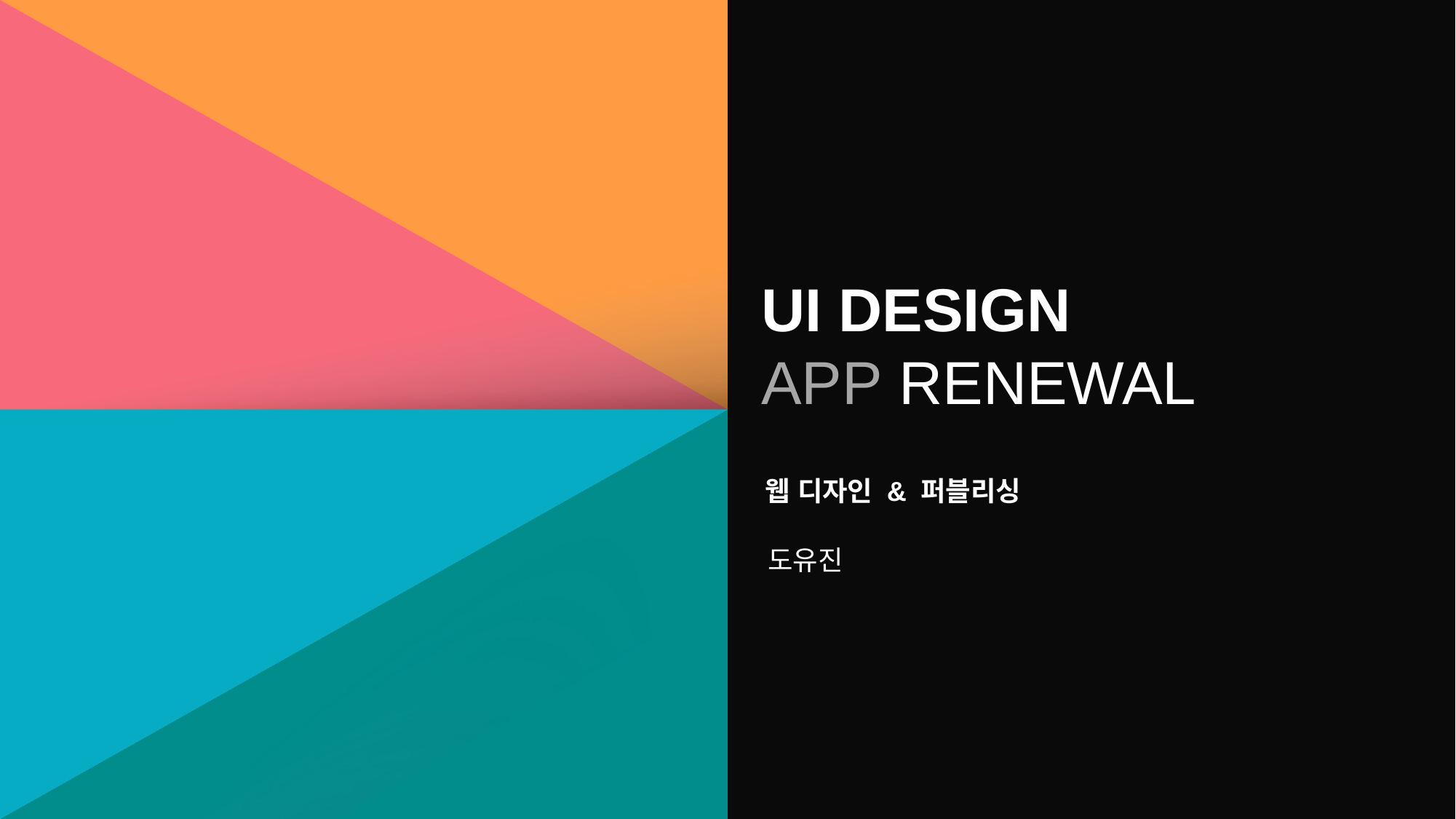

UI DESIGN
APP RENEWAL

웹 디자인 & 퍼블리싱
도유진